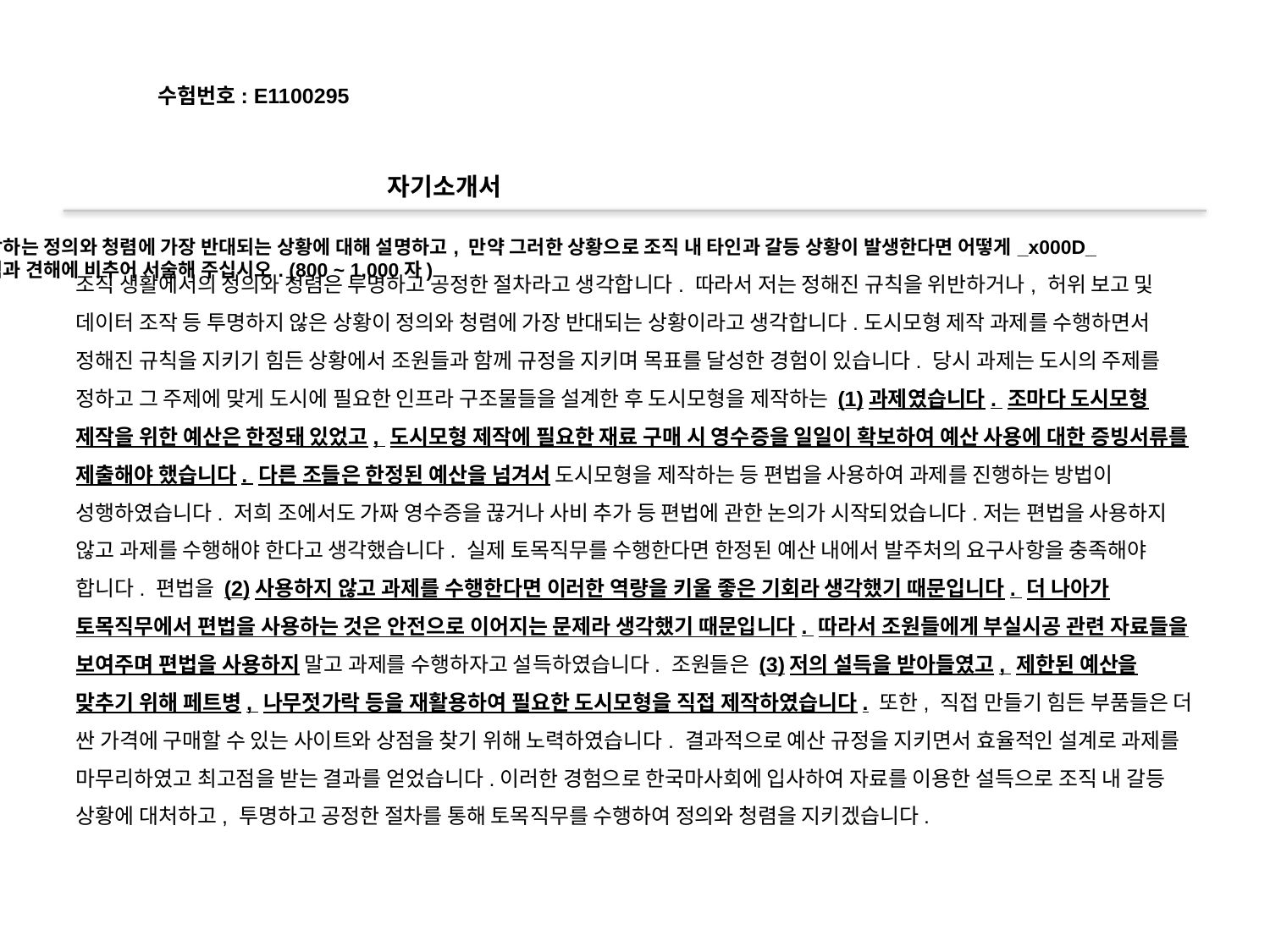

수험번호: E1100295
#

자기소개서

조직 생활에서 본인이 생각하는 정의와 청렴에 가장 반대되는 상황에 대해 설명하고, 만약 그러한 상황으로 조직 내 타인과 갈등 상황이 발생한다면 어떻게_x000D_
대처할 것인지 본인의 경험과 견해에 비추어 서술해 주십시오. (800 ~ 1,000자)

조직 생활에서의 정의와 청렴은 투명하고 공정한 절차라고 생각합니다. 따라서 저는 정해진 규칙을 위반하거나, 허위 보고 및 데이터 조작 등 투명하지 않은 상황이 정의와 청렴에 가장 반대되는 상황이라고 생각합니다.도시모형 제작 과제를 수행하면서 정해진 규칙을 지키기 힘든 상황에서 조원들과 함께 규정을 지키며 목표를 달성한 경험이 있습니다. 당시 과제는 도시의 주제를 정하고 그 주제에 맞게 도시에 필요한 인프라 구조물들을 설계한 후 도시모형을 제작하는 (1)과제였습니다. 조마다 도시모형 제작을 위한 예산은 한정돼 있었고, 도시모형 제작에 필요한 재료 구매 시 영수증을 일일이 확보하여 예산 사용에 대한 증빙서류를 제출해야 했습니다. 다른 조들은 한정된 예산을 넘겨서 도시모형을 제작하는 등 편법을 사용하여 과제를 진행하는 방법이 성행하였습니다. 저희 조에서도 가짜 영수증을 끊거나 사비 추가 등 편법에 관한 논의가 시작되었습니다.저는 편법을 사용하지 않고 과제를 수행해야 한다고 생각했습니다. 실제 토목직무를 수행한다면 한정된 예산 내에서 발주처의 요구사항을 충족해야 합니다. 편법을 (2)사용하지 않고 과제를 수행한다면 이러한 역량을 키울 좋은 기회라 생각했기 때문입니다. 더 나아가 토목직무에서 편법을 사용하는 것은 안전으로 이어지는 문제라 생각했기 때문입니다. 따라서 조원들에게 부실시공 관련 자료들을 보여주며 편법을 사용하지 말고 과제를 수행하자고 설득하였습니다. 조원들은 (3)저의 설득을 받아들였고, 제한된 예산을 맞추기 위해 페트병, 나무젓가락 등을 재활용하여 필요한 도시모형을 직접 제작하였습니다. 또한, 직접 만들기 힘든 부품들은 더 싼 가격에 구매할 수 있는 사이트와 상점을 찾기 위해 노력하였습니다. 결과적으로 예산 규정을 지키면서 효율적인 설계로 과제를 마무리하였고 최고점을 받는 결과를 얻었습니다.이러한 경험으로 한국마사회에 입사하여 자료를 이용한 설득으로 조직 내 갈등 상황에 대처하고, 투명하고 공정한 절차를 통해 토목직무를 수행하여 정의와 청렴을 지키겠습니다.

자기소개서 기반 면접 질문 제안

(1) 도시모형 제작 과제에서 편법을 사용하지 않은 이유는 무엇인가요?
(2) 예산에 맞춰 도시모형을 제작하기 위해 어떤 전략을 사용했나요?
(3) 조직 내 갈등 상황을 해결하기 위한 설득 방법의 효과는 무엇인가요?